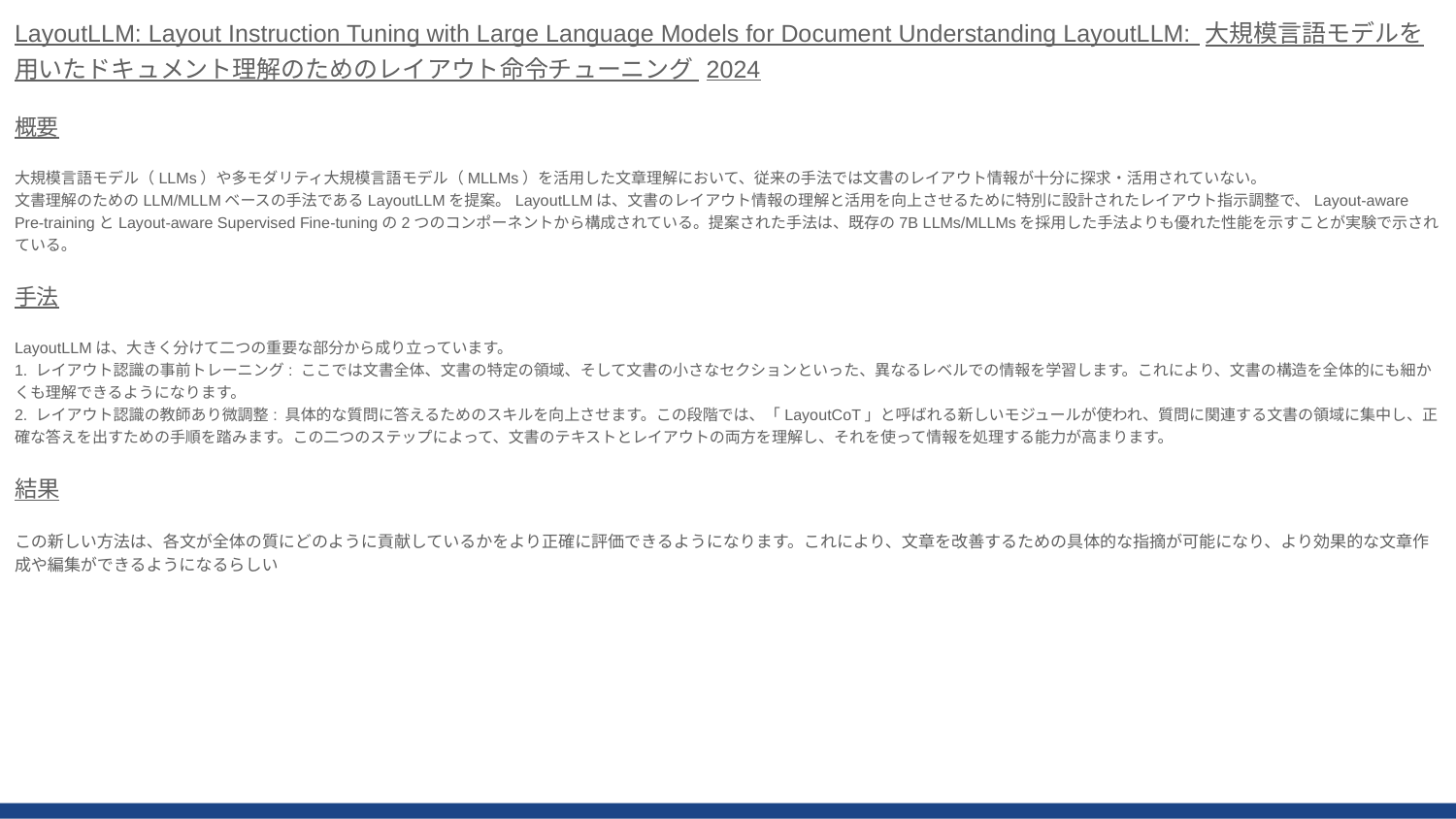

LayoutLLM: Layout Instruction Tuning with Large Language Models for Document Understanding LayoutLLM: 大規模言語モデルを用いたドキュメント理解のためのレイアウト命令チューニング 2024
概要
大規模言語モデル（LLMs）や多モダリティ大規模言語モデル（MLLMs）を活用した文章理解において、従来の手法では文書のレイアウト情報が十分に探求・活用されていない。
文書理解のためのLLM/MLLMベースの手法であるLayoutLLMを提案。LayoutLLMは、文書のレイアウト情報の理解と活用を向上させるために特別に設計されたレイアウト指示調整で、Layout-aware Pre-trainingとLayout-aware Supervised Fine-tuningの2つのコンポーネントから構成されている。提案された手法は、既存の7B LLMs/MLLMsを採用した手法よりも優れた性能を示すことが実験で示されている。
手法
LayoutLLMは、大きく分けて二つの重要な部分から成り立っています。
1. レイアウト認識の事前トレーニング: ここでは文書全体、文書の特定の領域、そして文書の小さなセクションといった、異なるレベルでの情報を学習します。これにより、文書の構造を全体的にも細かくも理解できるようになります。
2. レイアウト認識の教師あり微調整: 具体的な質問に答えるためのスキルを向上させます。この段階では、「LayoutCoT」と呼ばれる新しいモジュールが使われ、質問に関連する文書の領域に集中し、正確な答えを出すための手順を踏みます。この二つのステップによって、文書のテキストとレイアウトの両方を理解し、それを使って情報を処理する能力が高まります​​。
結果
この新しい方法は、各文が全体の質にどのように貢献しているかをより正確に評価できるようになります。これにより、文章を改善するための具体的な指摘が可能になり、より効果的な文章作成や編集ができるようになるらしい